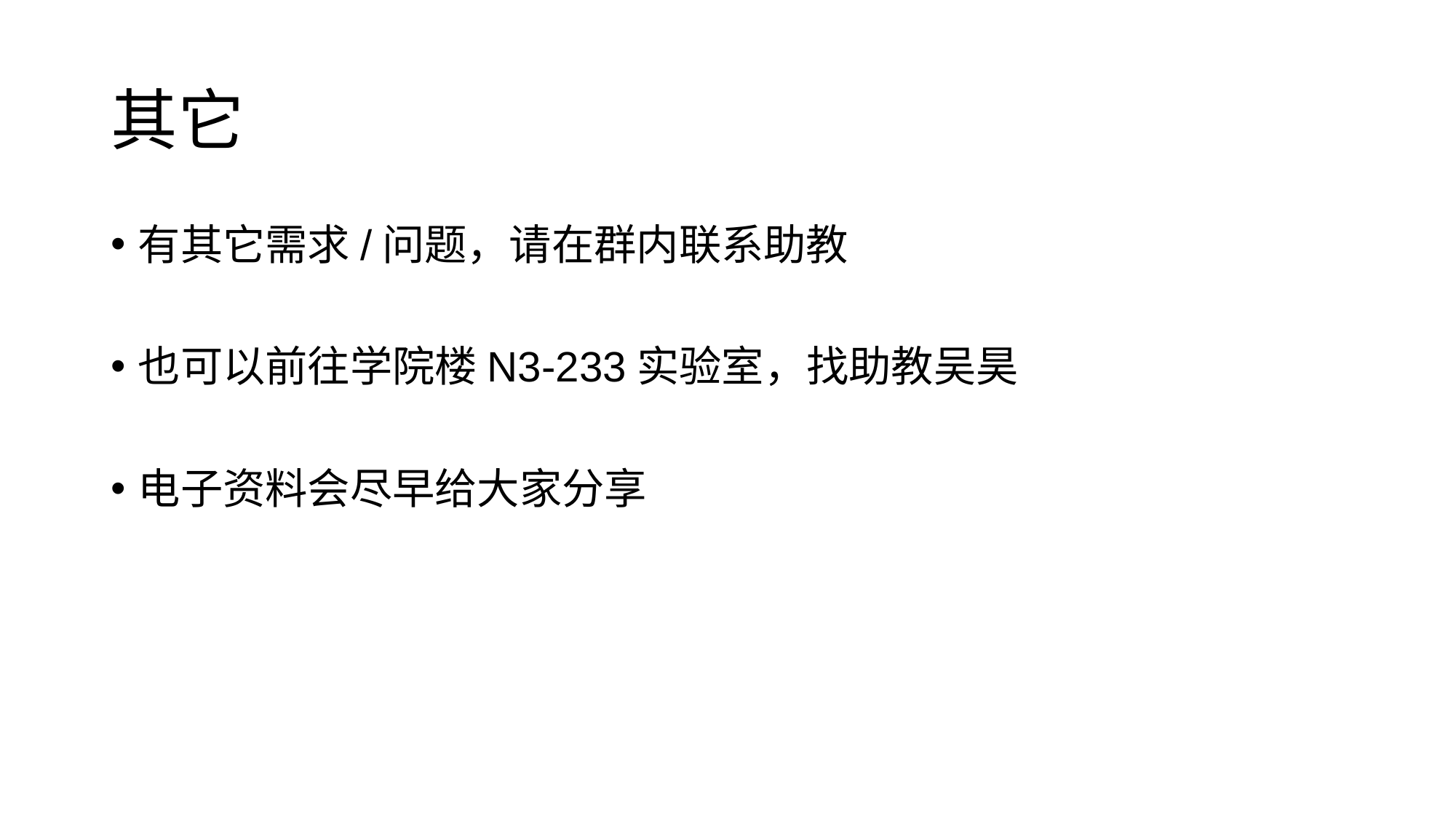

# 其它
有其它需求/问题，请在群内联系助教

也可以前往学院楼N3-233实验室，找助教吴昊

电子资料会尽早给大家分享